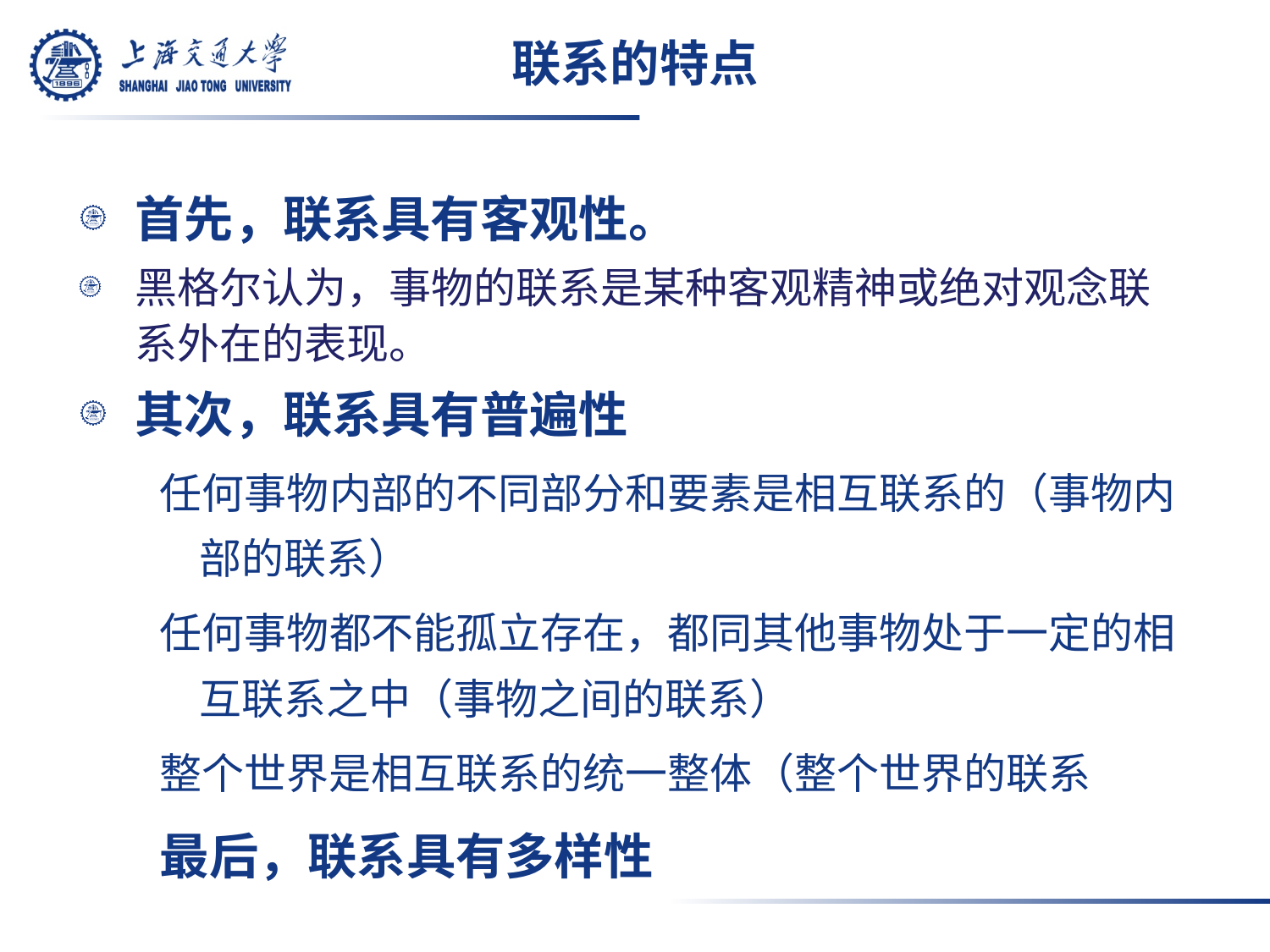

# 联系的特点
首先，联系具有客观性。
黑格尔认为，事物的联系是某种客观精神或绝对观念联系外在的表现。
其次，联系具有普遍性
任何事物内部的不同部分和要素是相互联系的（事物内部的联系）
任何事物都不能孤立存在，都同其他事物处于一定的相互联系之中（事物之间的联系）
整个世界是相互联系的统一整体（整个世界的联系
最后，联系具有多样性